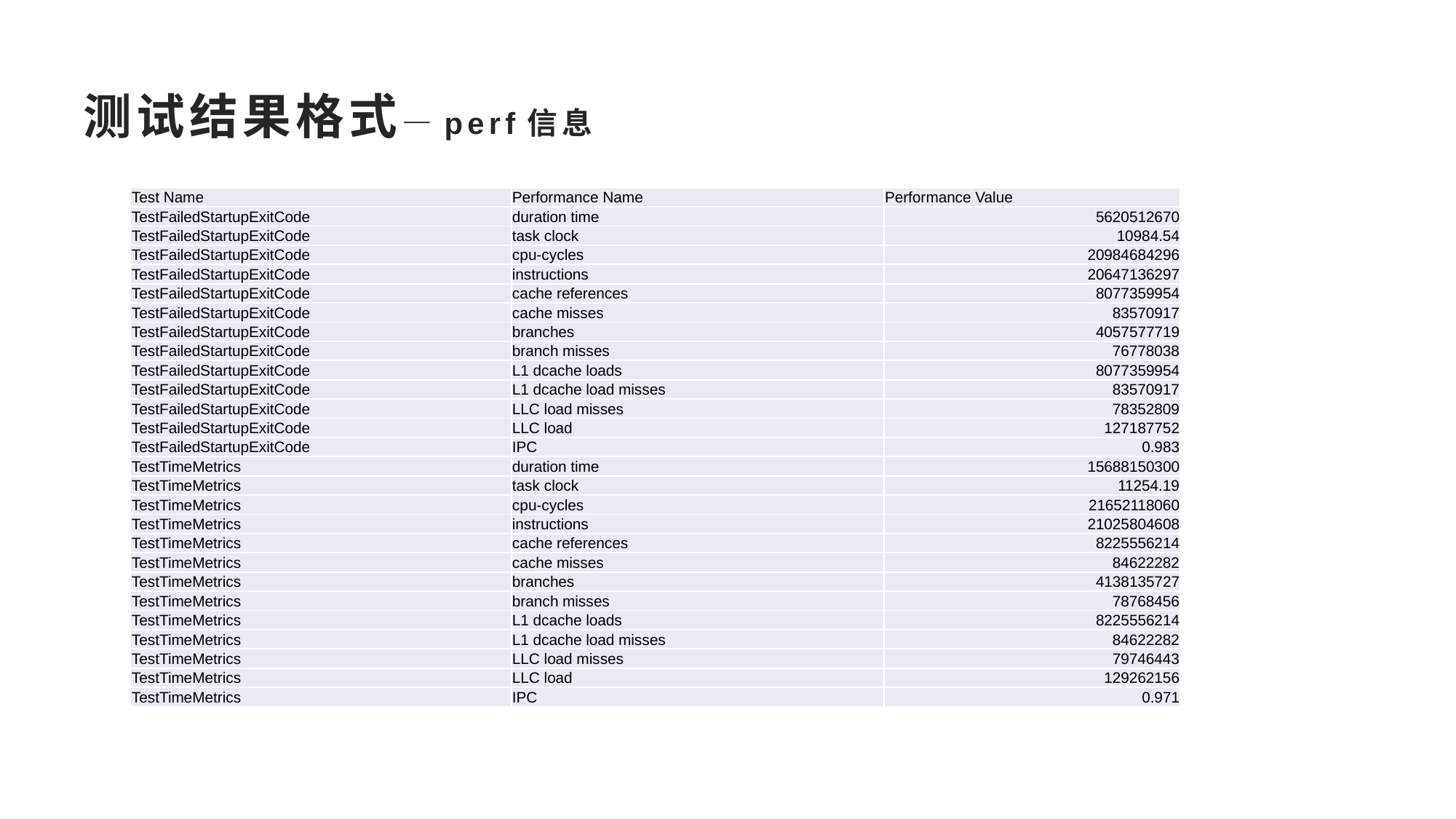

测试结果格式—perf信息
| Test Name | Performance Name | Performance Value |
| --- | --- | --- |
| TestFailedStartupExitCode | duration time | 5620512670 |
| TestFailedStartupExitCode | task clock | 10984.54 |
| TestFailedStartupExitCode | cpu-cycles | 20984684296 |
| TestFailedStartupExitCode | instructions | 20647136297 |
| TestFailedStartupExitCode | cache references | 8077359954 |
| TestFailedStartupExitCode | cache misses | 83570917 |
| TestFailedStartupExitCode | branches | 4057577719 |
| TestFailedStartupExitCode | branch misses | 76778038 |
| TestFailedStartupExitCode | L1 dcache loads | 8077359954 |
| TestFailedStartupExitCode | L1 dcache load misses | 83570917 |
| TestFailedStartupExitCode | LLC load misses | 78352809 |
| TestFailedStartupExitCode | LLC load | 127187752 |
| TestFailedStartupExitCode | IPC | 0.983 |
| TestTimeMetrics | duration time | 15688150300 |
| TestTimeMetrics | task clock | 11254.19 |
| TestTimeMetrics | cpu-cycles | 21652118060 |
| TestTimeMetrics | instructions | 21025804608 |
| TestTimeMetrics | cache references | 8225556214 |
| TestTimeMetrics | cache misses | 84622282 |
| TestTimeMetrics | branches | 4138135727 |
| TestTimeMetrics | branch misses | 78768456 |
| TestTimeMetrics | L1 dcache loads | 8225556214 |
| TestTimeMetrics | L1 dcache load misses | 84622282 |
| TestTimeMetrics | LLC load misses | 79746443 |
| TestTimeMetrics | LLC load | 129262156 |
| TestTimeMetrics | IPC | 0.971 |